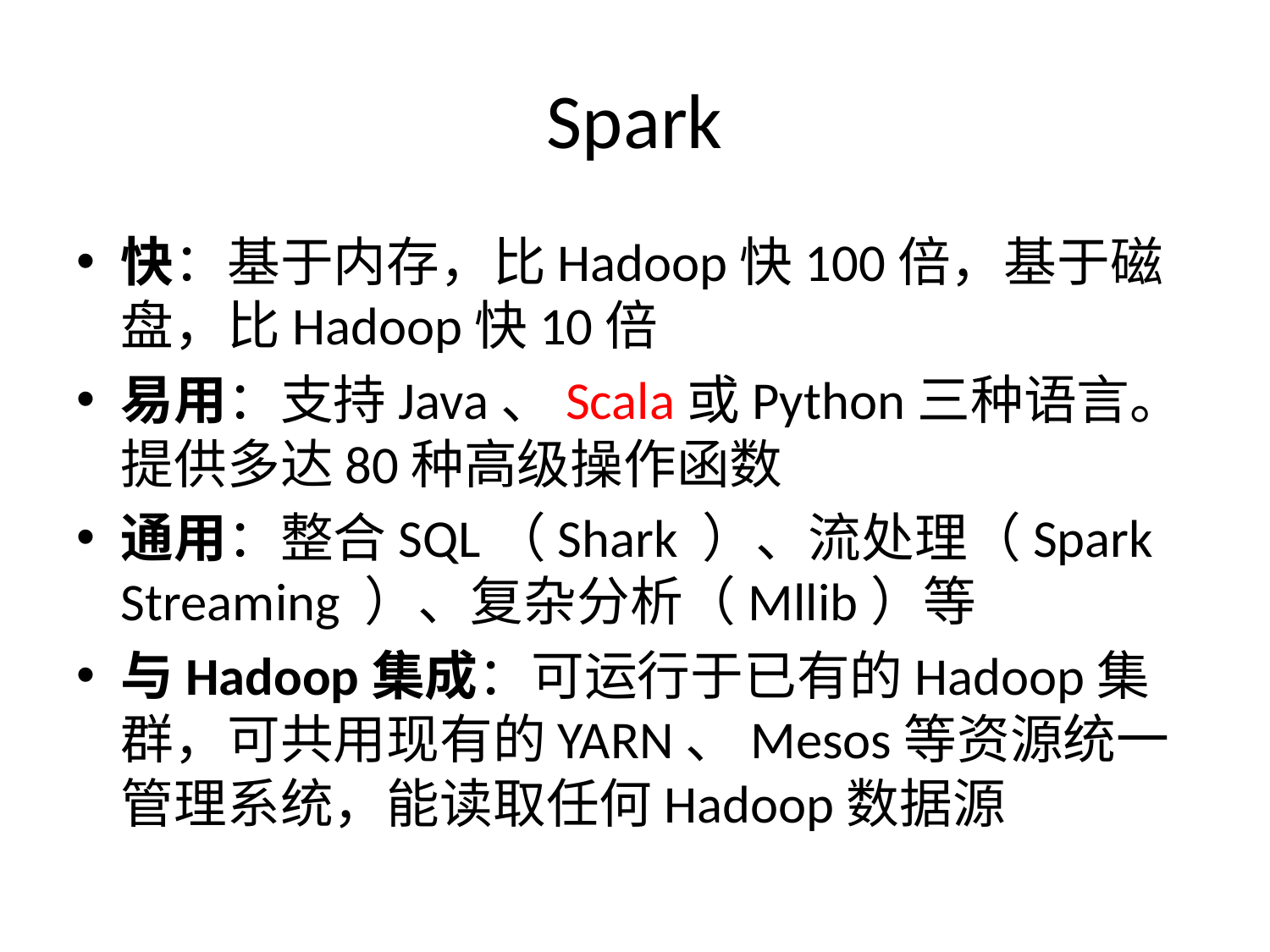

# Spark
快：基于内存，比Hadoop快100倍，基于磁盘，比Hadoop快10倍
易用：支持Java、Scala或Python三种语言。提供多达80种高级操作函数
通用：整合SQL（Shark ）、流处理（Spark Streaming ）、复杂分析（Mllib）等
与Hadoop集成：可运行于已有的Hadoop集群，可共用现有的YARN、Mesos等资源统一管理系统，能读取任何Hadoop数据源